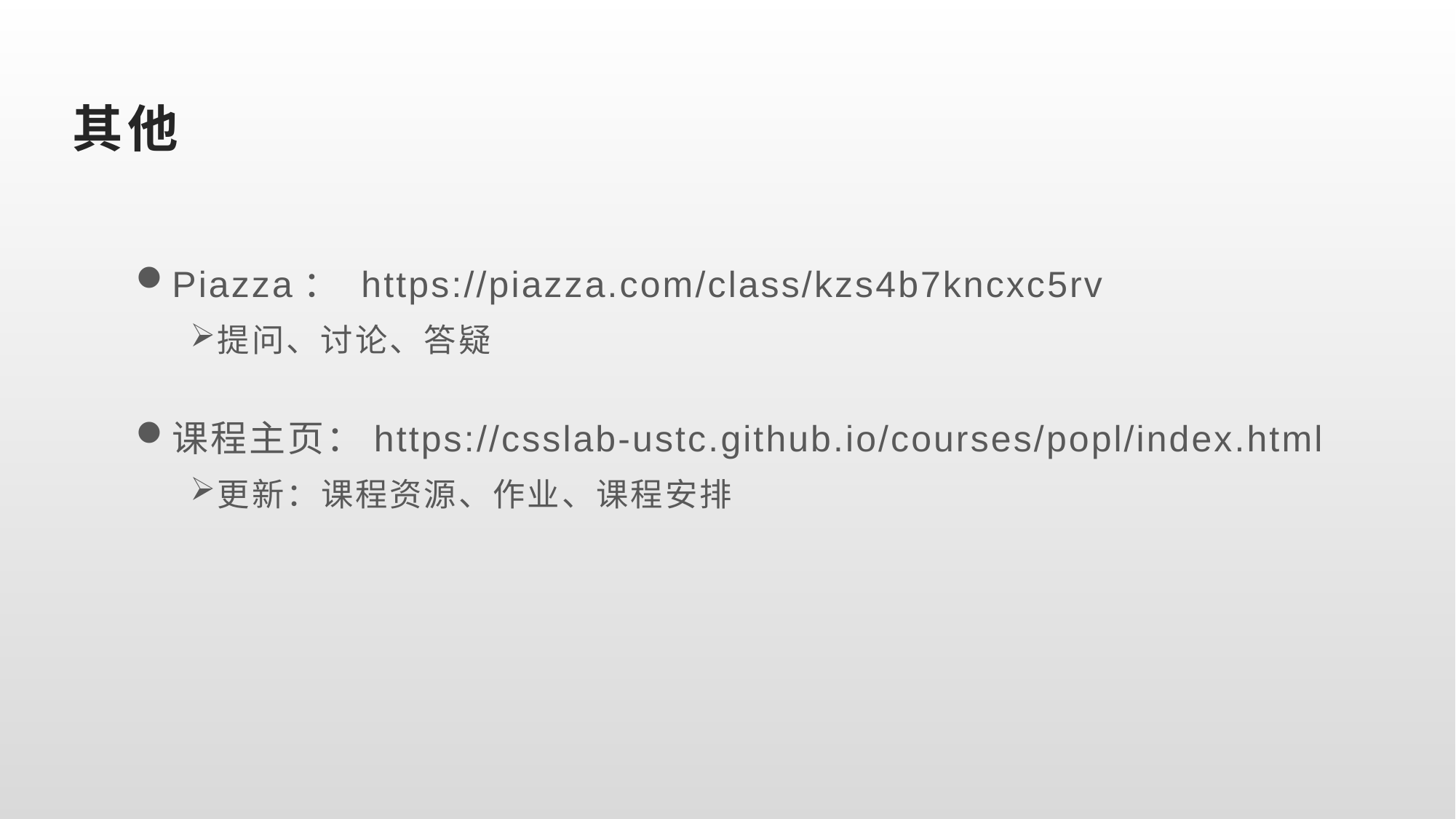

# 其他

Piazza： https://piazza.com/class/kzs4b7kncxc5rv
提问、讨论、答疑

课程主页：https://csslab-ustc.github.io/courses/popl/index.html
更新：课程资源、作业、课程安排